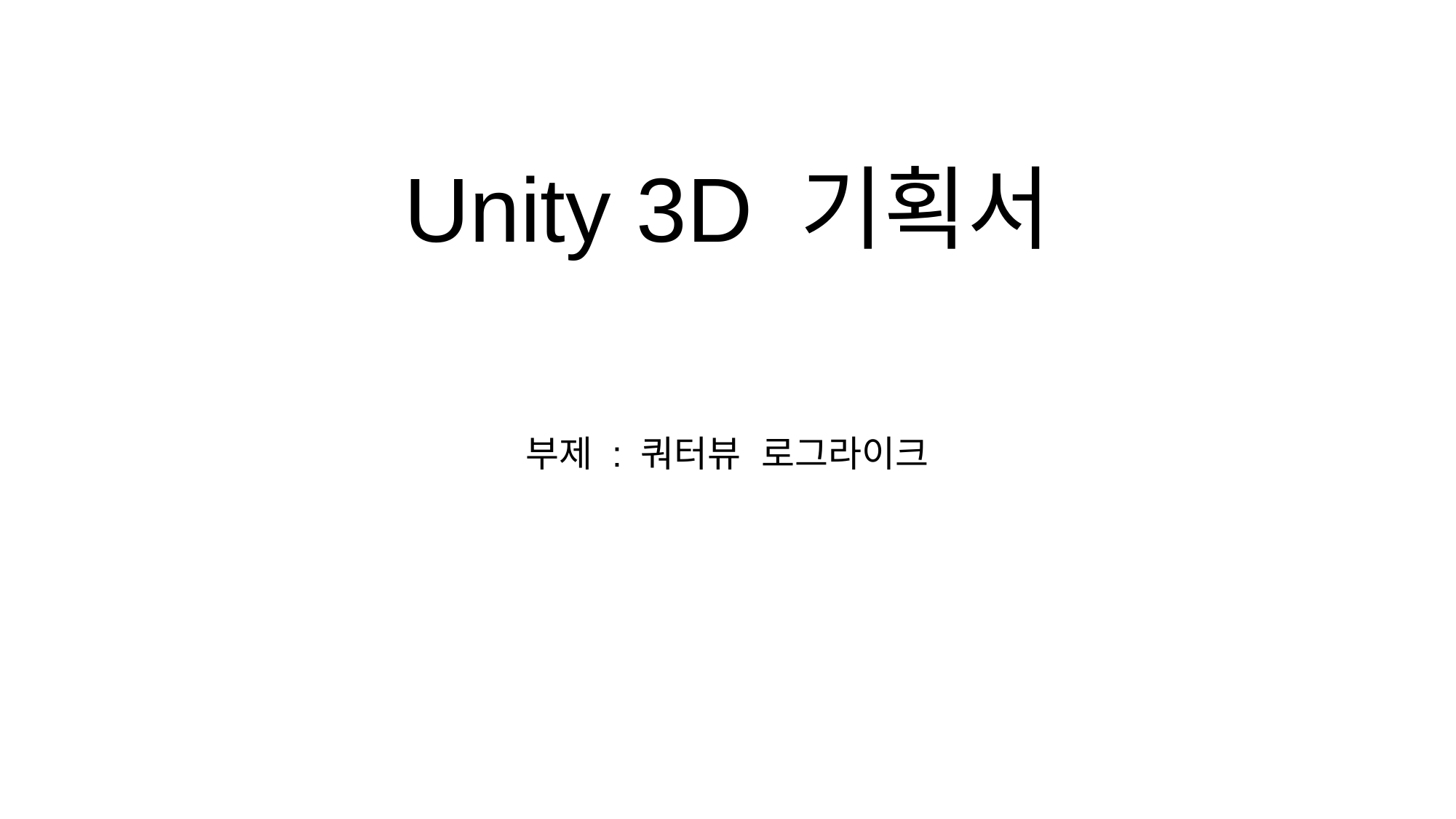

# Unity 3D 기획서
부제 : 쿼터뷰  로그라이크